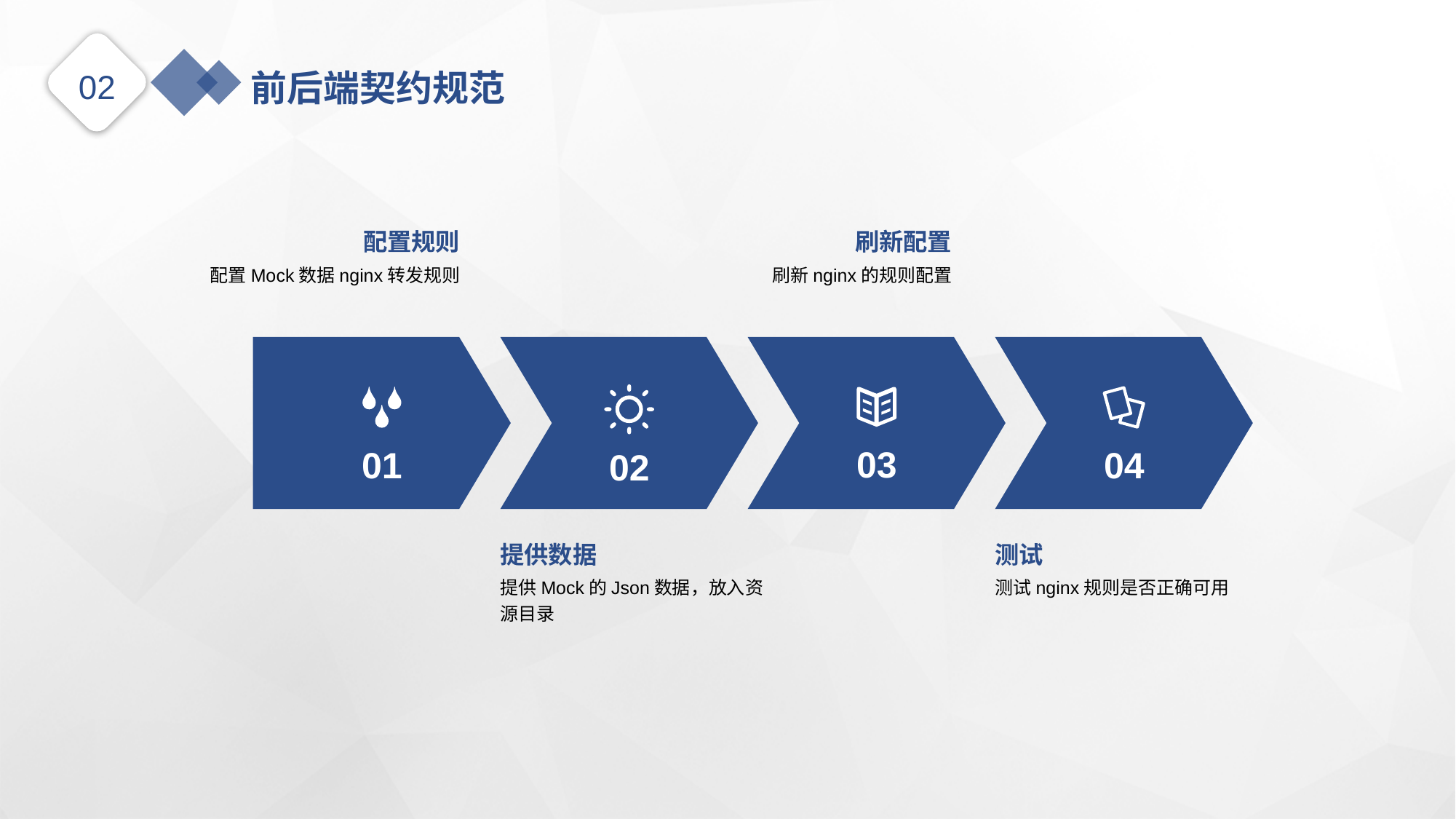

02

前后端契约规范
配置规则
刷新配置
配置Mock数据nginx转发规则
刷新nginx的规则配置

03
01
04
02
提供数据
测试
提供Mock的Json数据，放入资源目录
测试nginx规则是否正确可用